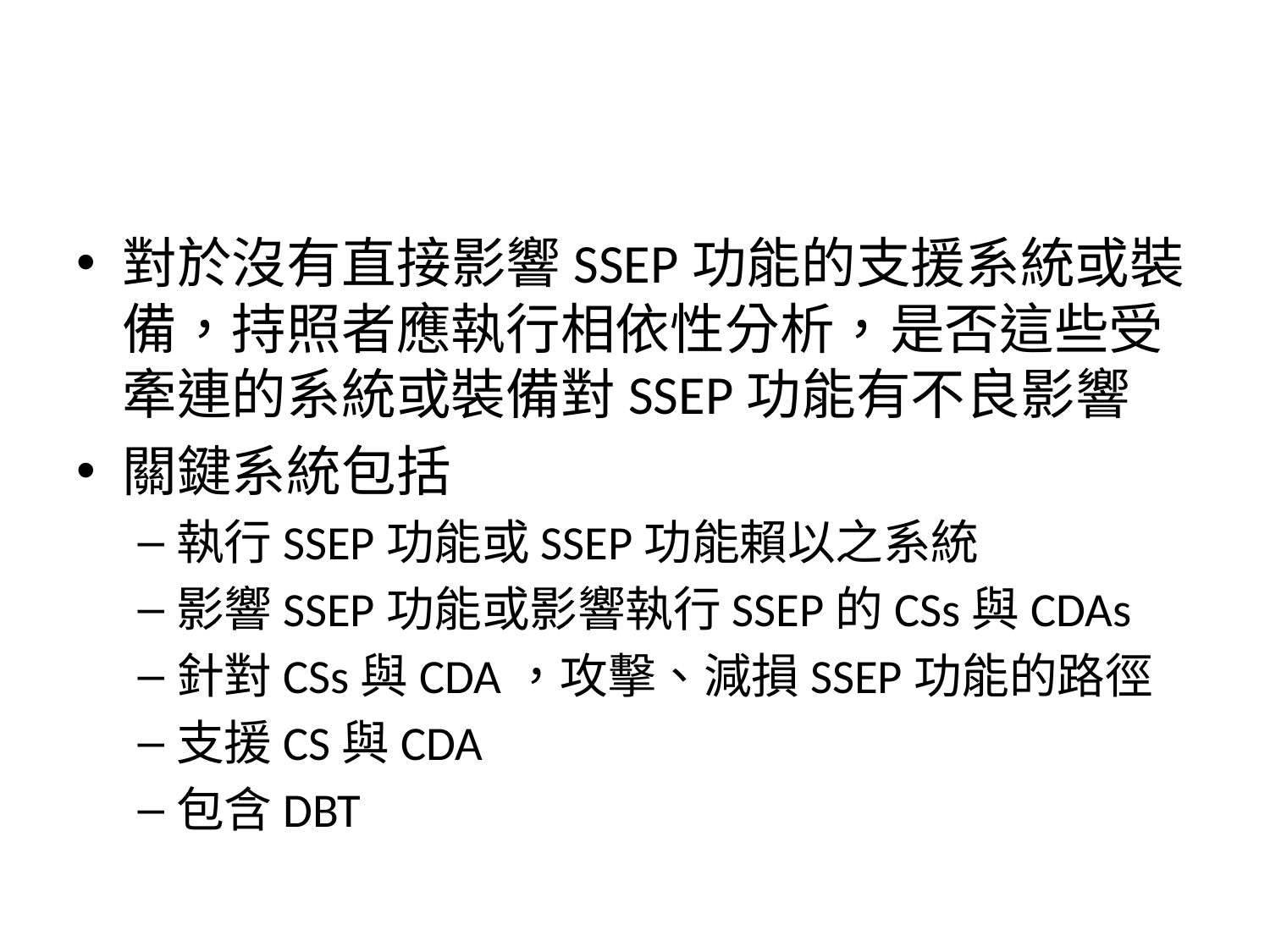

#
對於沒有直接影響SSEP功能的支援系統或裝備，持照者應執行相依性分析，是否這些受牽連的系統或裝備對SSEP功能有不良影響
關鍵系統包括
執行SSEP功能或SSEP功能賴以之系統
影響SSEP功能或影響執行SSEP的CSs與CDAs
針對CSs與CDA，攻擊、減損SSEP功能的路徑
支援CS與CDA
包含DBT